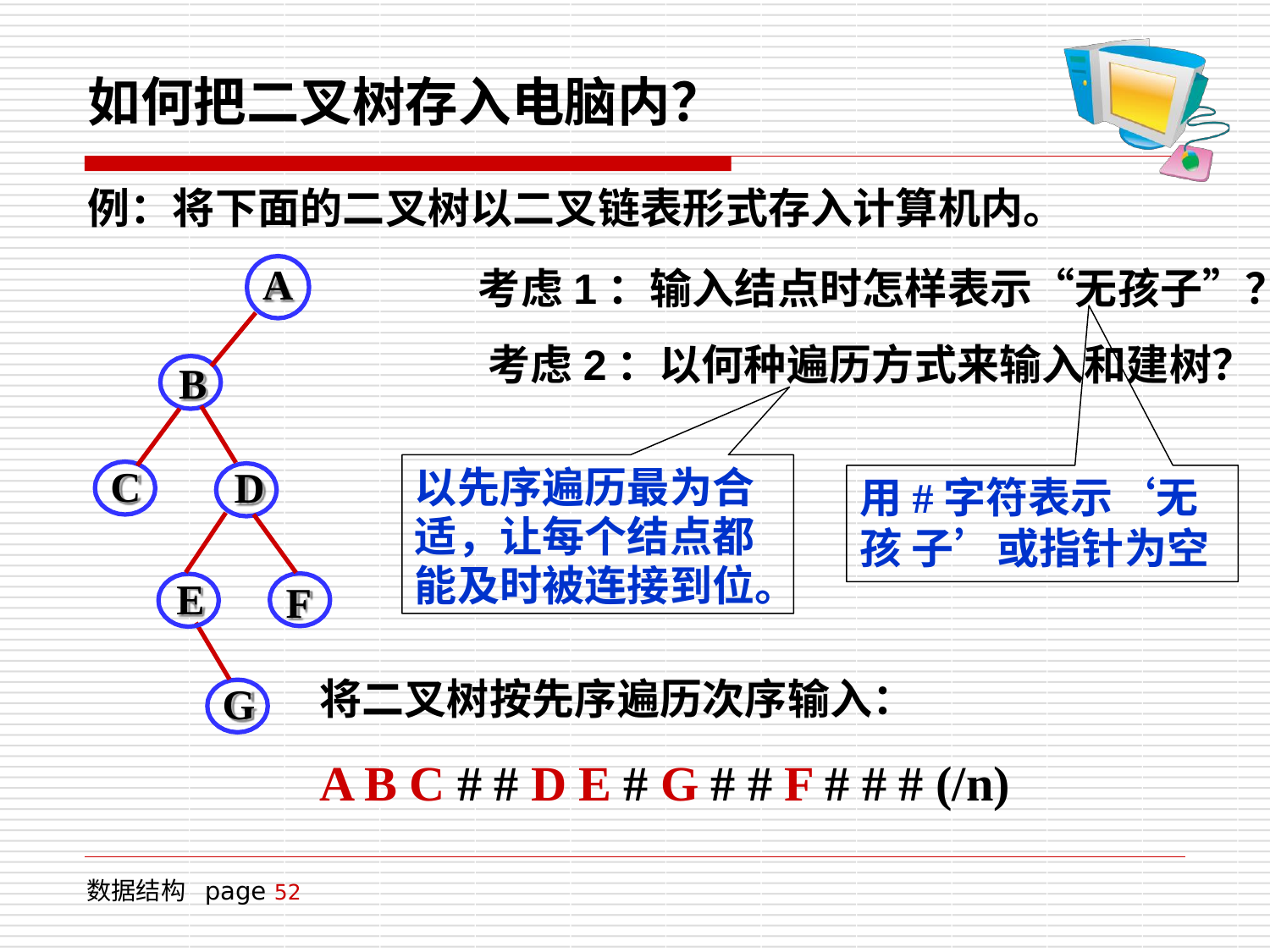

# 如何把二叉树存入电脑内？

例：将下面的二叉树以二叉链表形式存入计算机内。
考虑1：输入结点时怎样表示“无孩子”？ 考虑2：以何种遍历方式来输入和建树？

A

B

C
D
以先序遍历最为合 适，让每个结点都 能及时被连接到位。

用#字符表示‘无孩 子’或指针为空

E

F

将二叉树按先序遍历次序输入：
G

A B C # # D E # G # # F # # # (/n)

数据结构 page 52